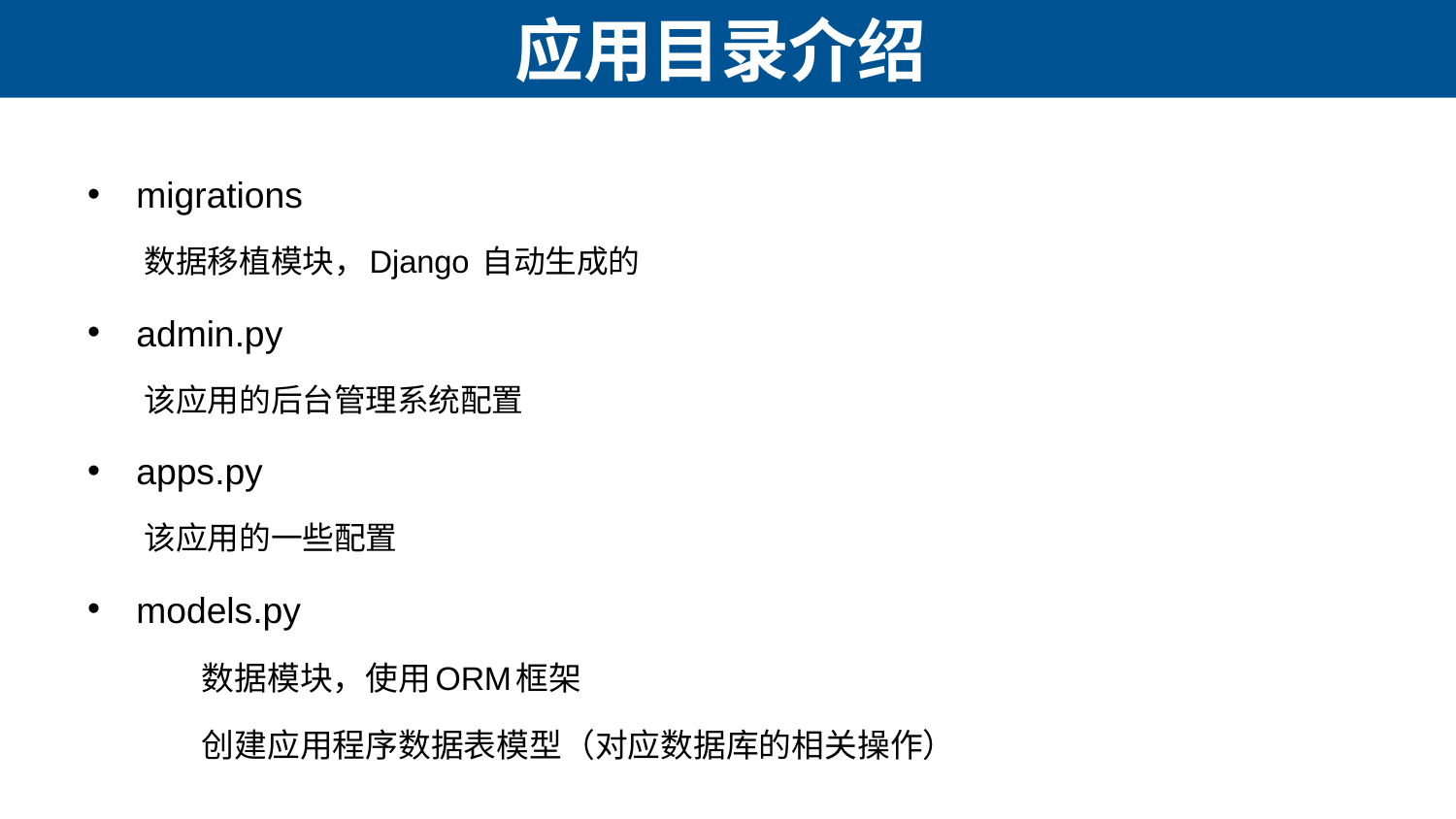

# 应用目录介绍
migrations
	数据移植模块，Django 自动生成的
admin.py
	该应用的后台管理系统配置
apps.py
	该应用的一些配置
models.py
数据模块，使用ORM框架
创建应用程序数据表模型（对应数据库的相关操作）